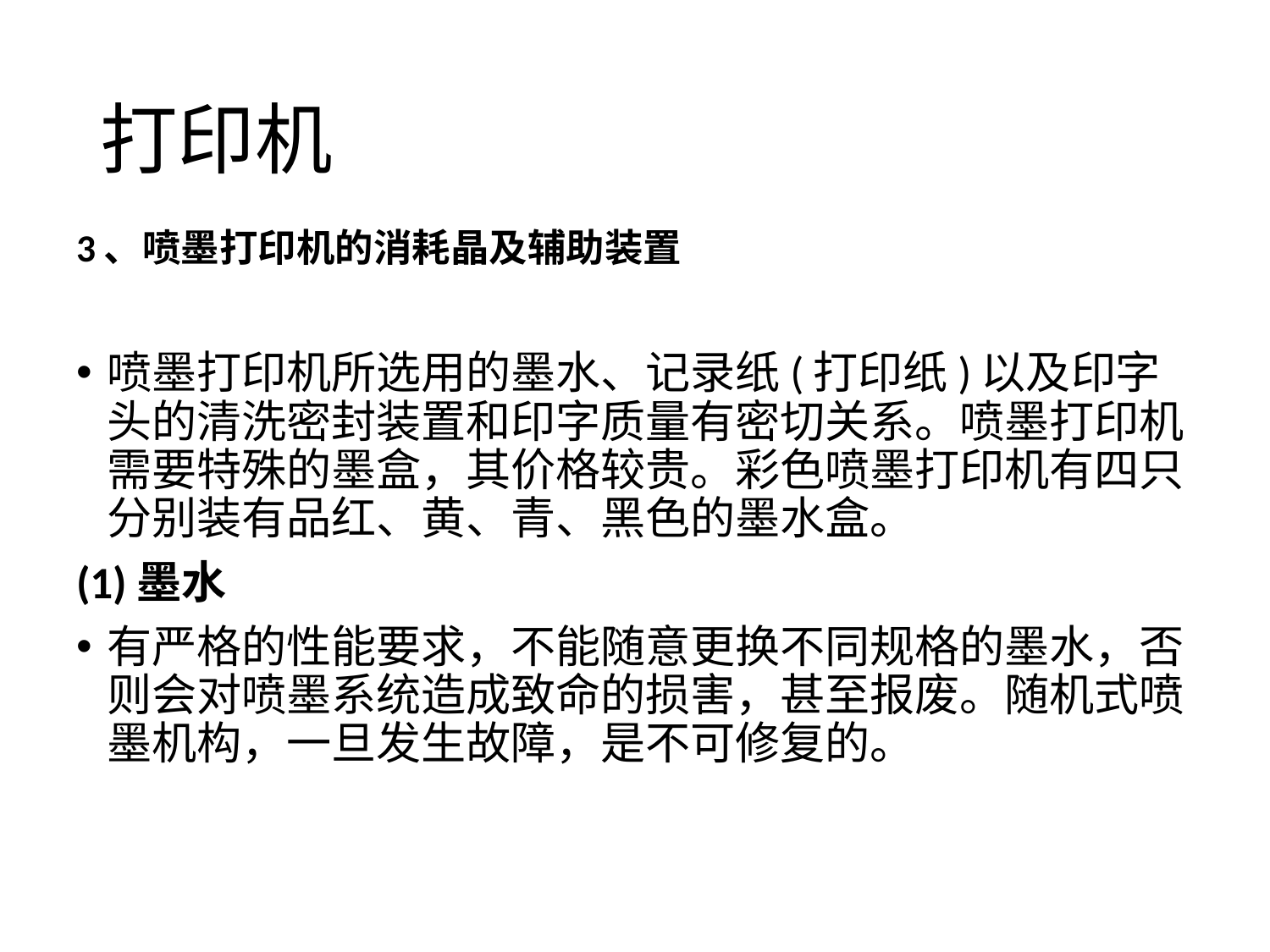

# 打印机
3、喷墨打印机的消耗晶及辅助装置

喷墨打印机所选用的墨水、记录纸(打印纸)以及印字头的清洗密封装置和印字质量有密切关系。喷墨打印机需要特殊的墨盒，其价格较贵。彩色喷墨打印机有四只分别装有品红、黄、青、黑色的墨水盒。
(1)墨水
有严格的性能要求，不能随意更换不同规格的墨水，否则会对喷墨系统造成致命的损害，甚至报废。随机式喷墨机构，一旦发生故障，是不可修复的。